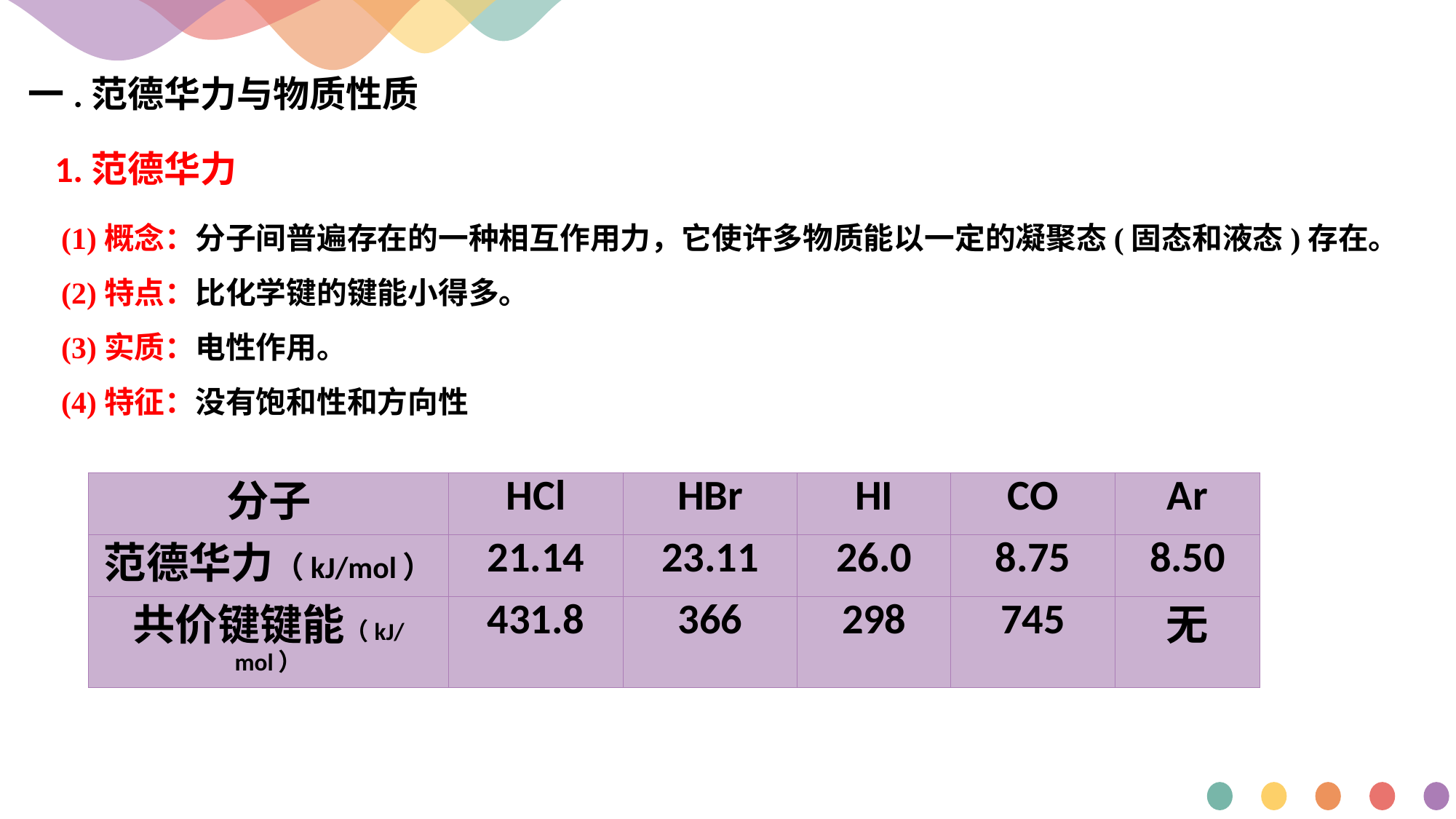

一.范德华力与物质性质
1.范德华力
(1)概念：分子间普遍存在的一种相互作用力，它使许多物质能以一定的凝聚态(固态和液态)存在。
(2)特点：比化学键的键能小得多。
(3)实质：电性作用。
(4)特征：没有饱和性和方向性
| 分子 | HCl | HBr | HI | CO | Ar |
| --- | --- | --- | --- | --- | --- |
| 范德华力（kJ/mol） | 21.14 | 23.11 | 26.0 | 8.75 | 8.50 |
| 共价键键能（kJ/mol） | 431.8 | 366 | 298 | 745 | 无 |